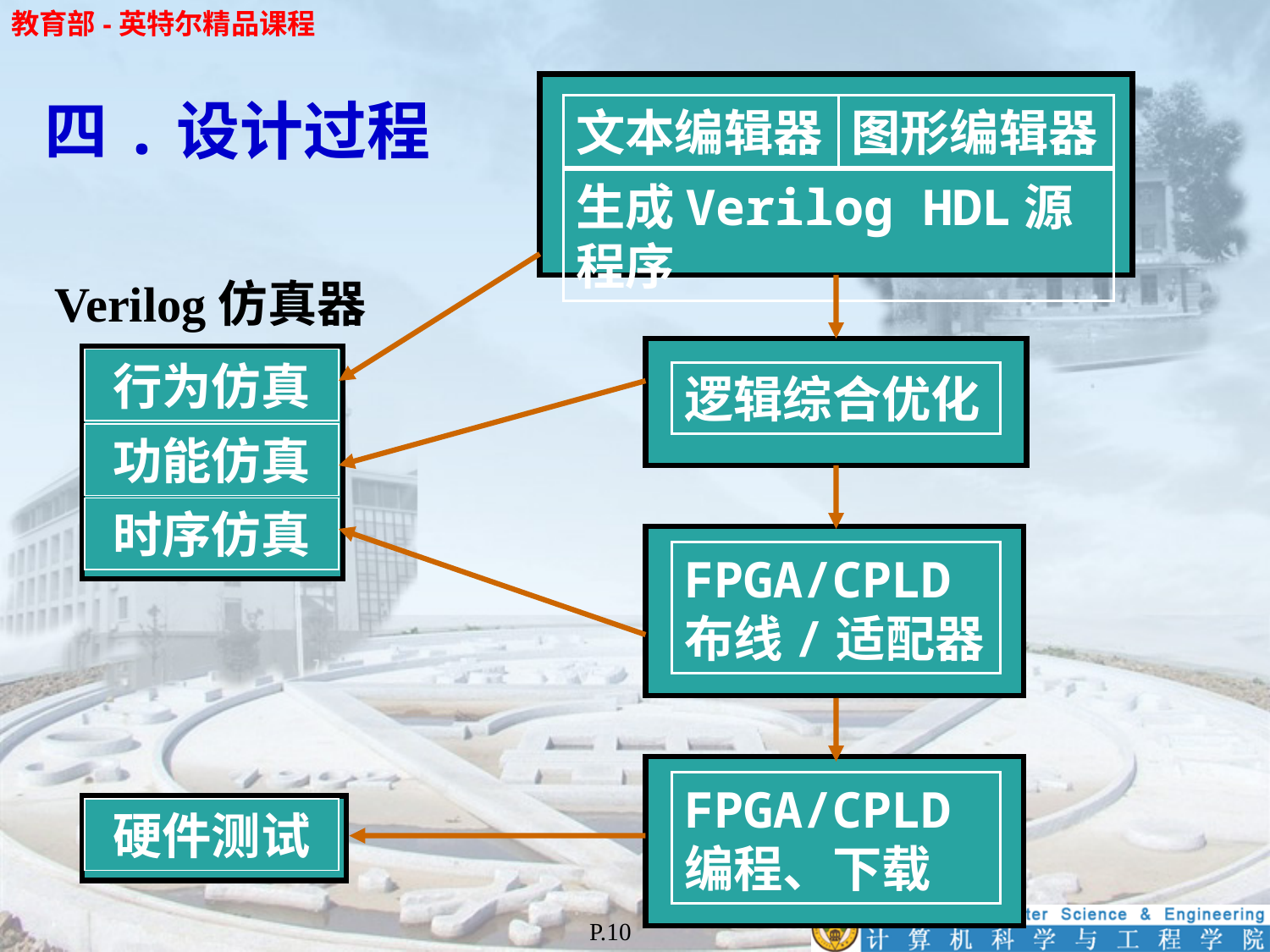

文本编辑器
图形编辑器
生成Verilog HDL源程序

逻辑综合优化

FPGA/CPLD布线/适配器

FPGA/CPLD编程、下载

Verilog仿真器

行为仿真

功能仿真
时序仿真

硬件测试

四.设计过程
P.10